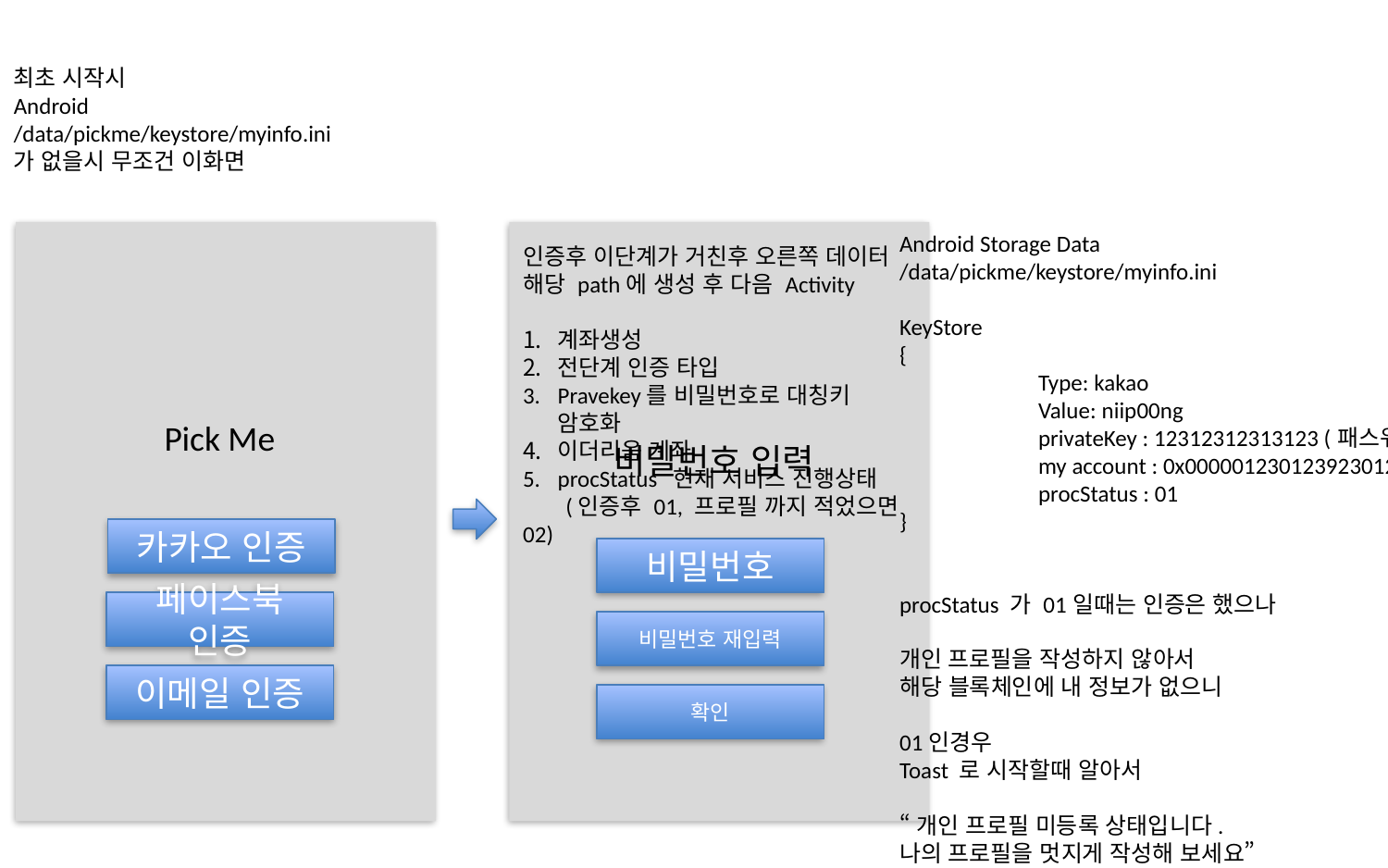

최초 시작시
Android /data/pickme/keystore/myinfo.ini
가 없을시 무조건 이화면

Android Storage Data
/data/pickme/keystore/myinfo.ini

KeyStore
{
	Type: kakao
	Value: niip00ng
	privateKey : 12312312313123 (패스워드로 비대칭 암호화 Cypther)
	my account : 0x000001230123923012123123
	procStatus : 01
}

procStatus 가 01일때는 인증은 했으나

개인 프로필을 작성하지 않아서
해당 블록체인에 내 정보가 없으니

01인경우
Toast 로 시작할때 알아서

“개인 프로필 미등록 상태입니다.
나의 프로필을 멋지게 작성해 보세요”

라는 메세지를 항상 띄움

인증후 이단계가 거친후 오른쪽 데이터 해당 path에 생성 후 다음 Activity

계좌생성
전단계 인증 타입
Pravekey를 비밀번호로 대칭키 암호화
이더리움 계좌
procStatus  현재 서비스 진행상태
        (인증후 01, 프로필 까지 적었으면 02)
Pick Me
비밀번호 입력

카카오 인증
비밀번호
페이스북 인증
비밀번호 재입력
이메일 인증
확인